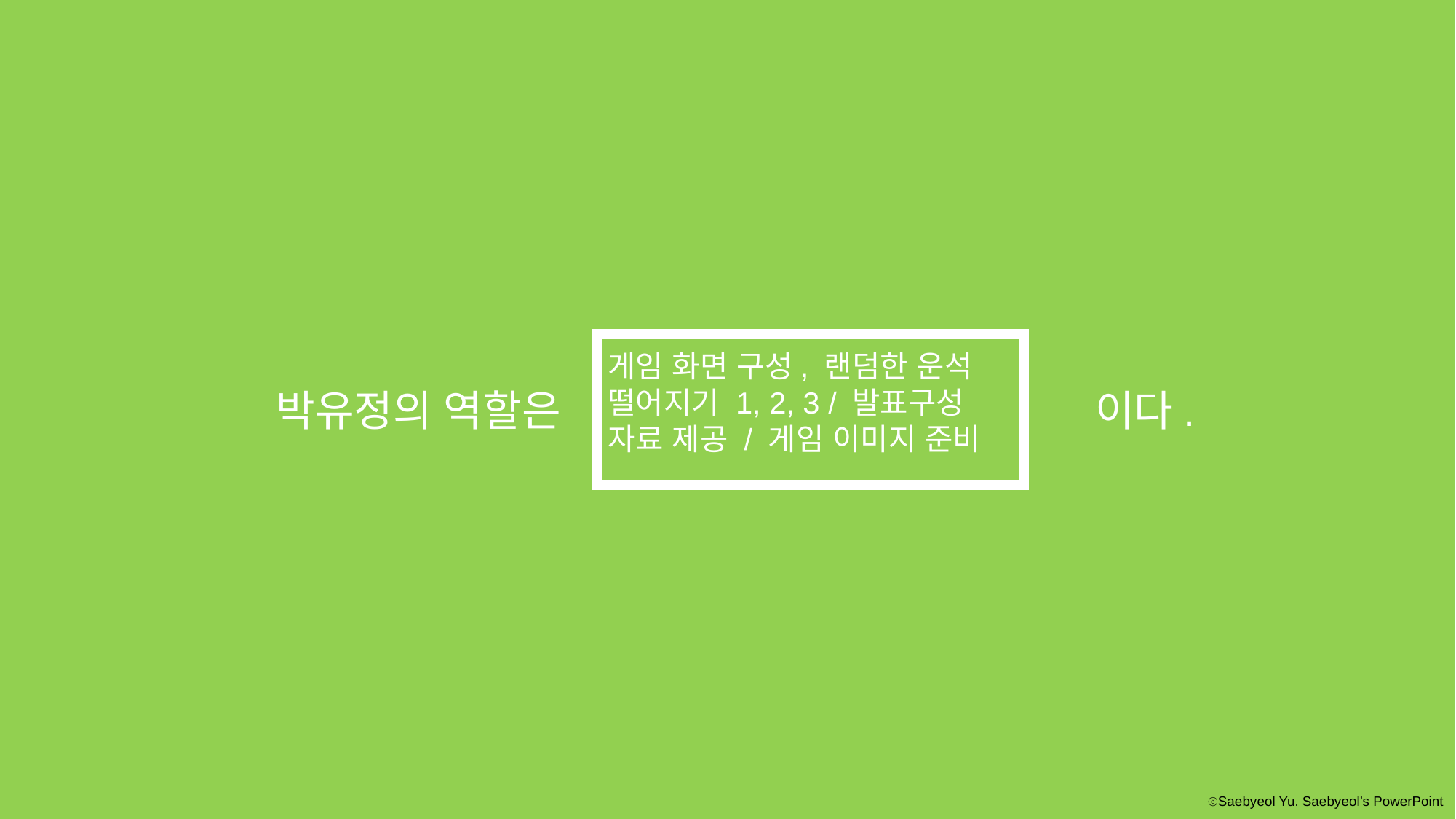

게임 화면 구성, 랜덤한 운석 떨어지기 1, 2, 3 / 발표구성 자료 제공 / 게임 이미지 준비
박유정의 역할은
이다.